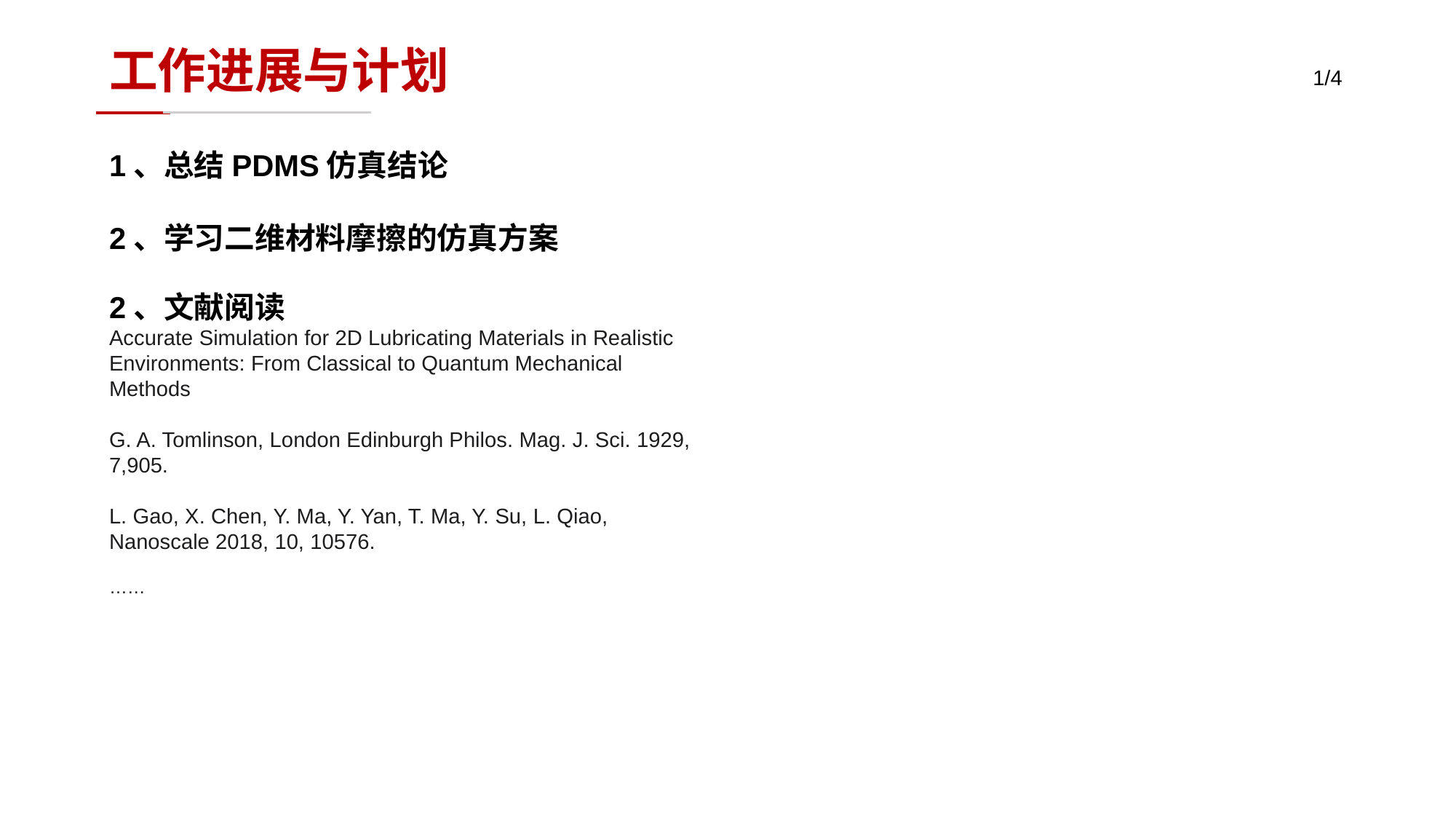

工作进展与计划
1/4
1、总结PDMS仿真结论

2、学习二维材料摩擦的仿真方案
2、文献阅读
Accurate Simulation for 2D Lubricating Materials in Realistic Environments: From Classical to Quantum Mechanical Methods

G. A. Tomlinson, London Edinburgh Philos. Mag. J. Sci. 1929, 7,905.

L. Gao, X. Chen, Y. Ma, Y. Yan, T. Ma, Y. Su, L. Qiao, Nanoscale 2018, 10, 10576.

……